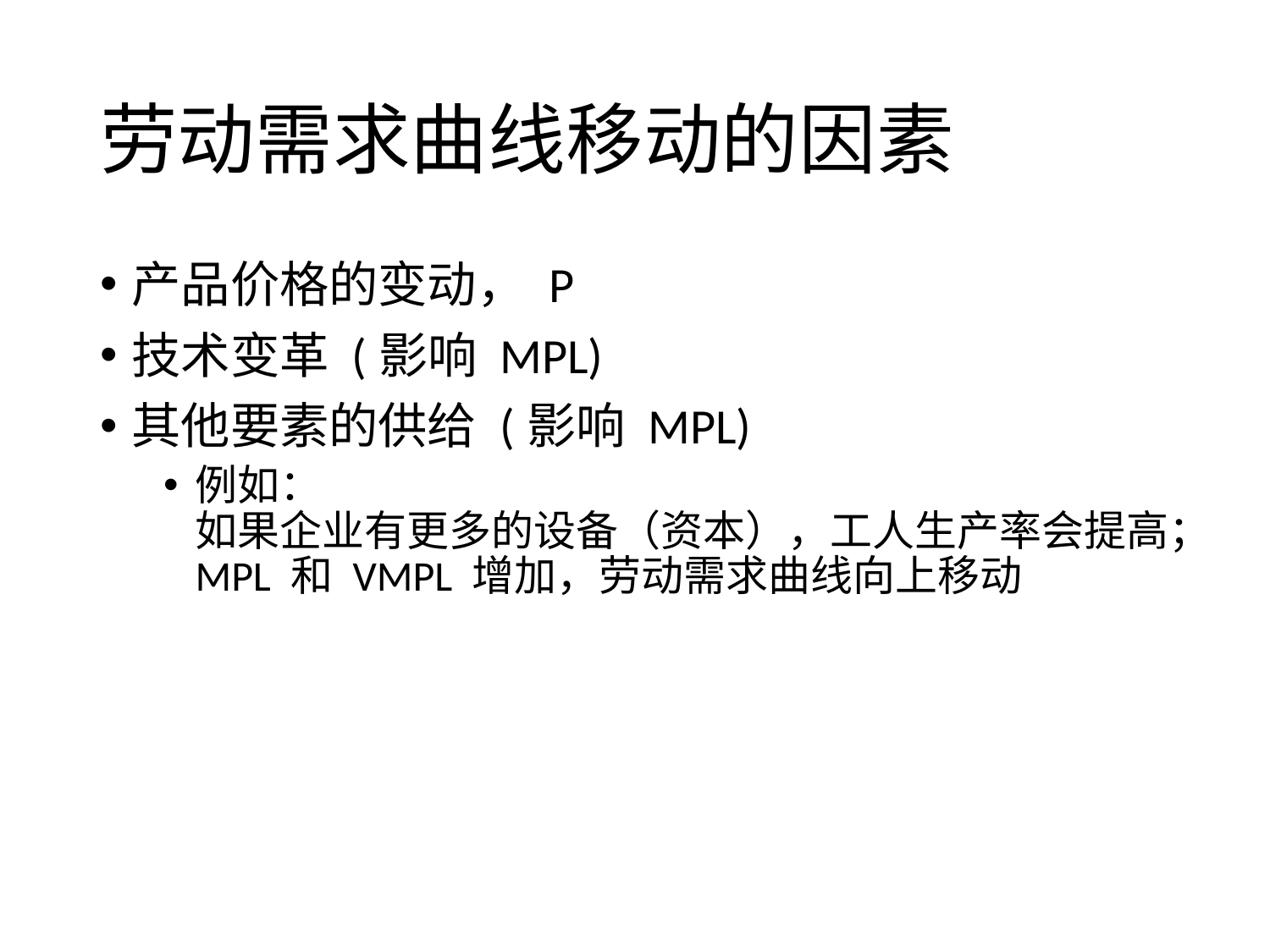

# 劳动需求曲线移动的因素
产品价格的变动， P
技术变革 (影响 MPL)
其他要素的供给 (影响 MPL)
例如：
如果企业有更多的设备（资本），工人生产率会提高；MPL 和 VMPL 增加，劳动需求曲线向上移动